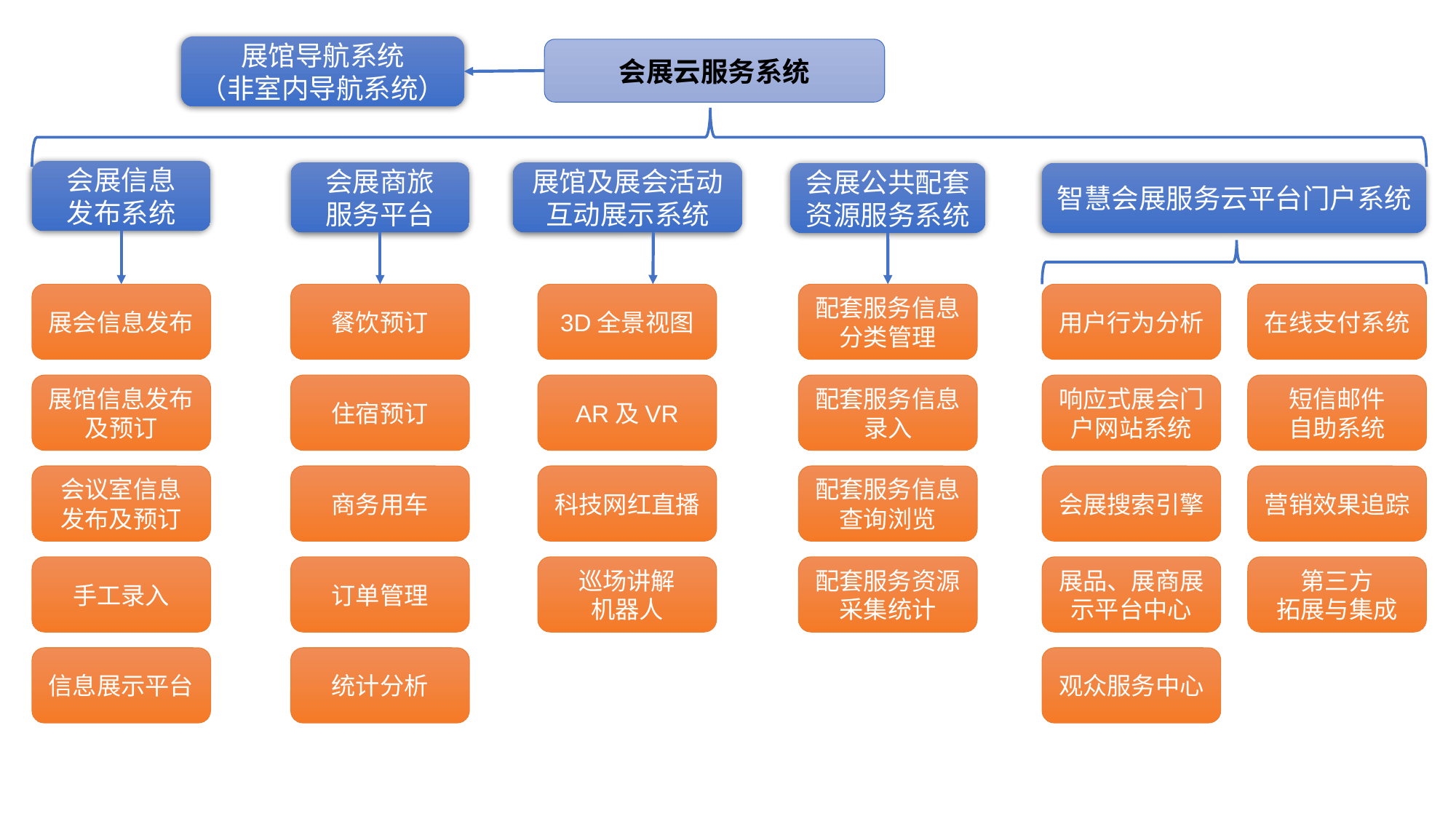

展馆导航系统
（非室内导航系统）
会展云服务系统

会展信息
发布系统
会展商旅
服务平台
展馆及展会活动
互动展示系统
会展公共配套
资源服务系统
智慧会展服务云平台门户系统
展会信息发布
餐饮预订
3D全景视图
配套服务信息分类管理
用户行为分析
在线支付系统
展馆信息发布及预订
住宿预订
AR及VR
配套服务信息录入
响应式展会门户网站系统
短信邮件
自助系统
会议室信息
发布及预订
商务用车
科技网红直播
配套服务信息查询浏览
会展搜索引擎
营销效果追踪
手工录入
订单管理
巡场讲解
机器人
配套服务资源采集统计
展品、展商展示平台中心
第三方
拓展与集成
信息展示平台
统计分析
观众服务中心